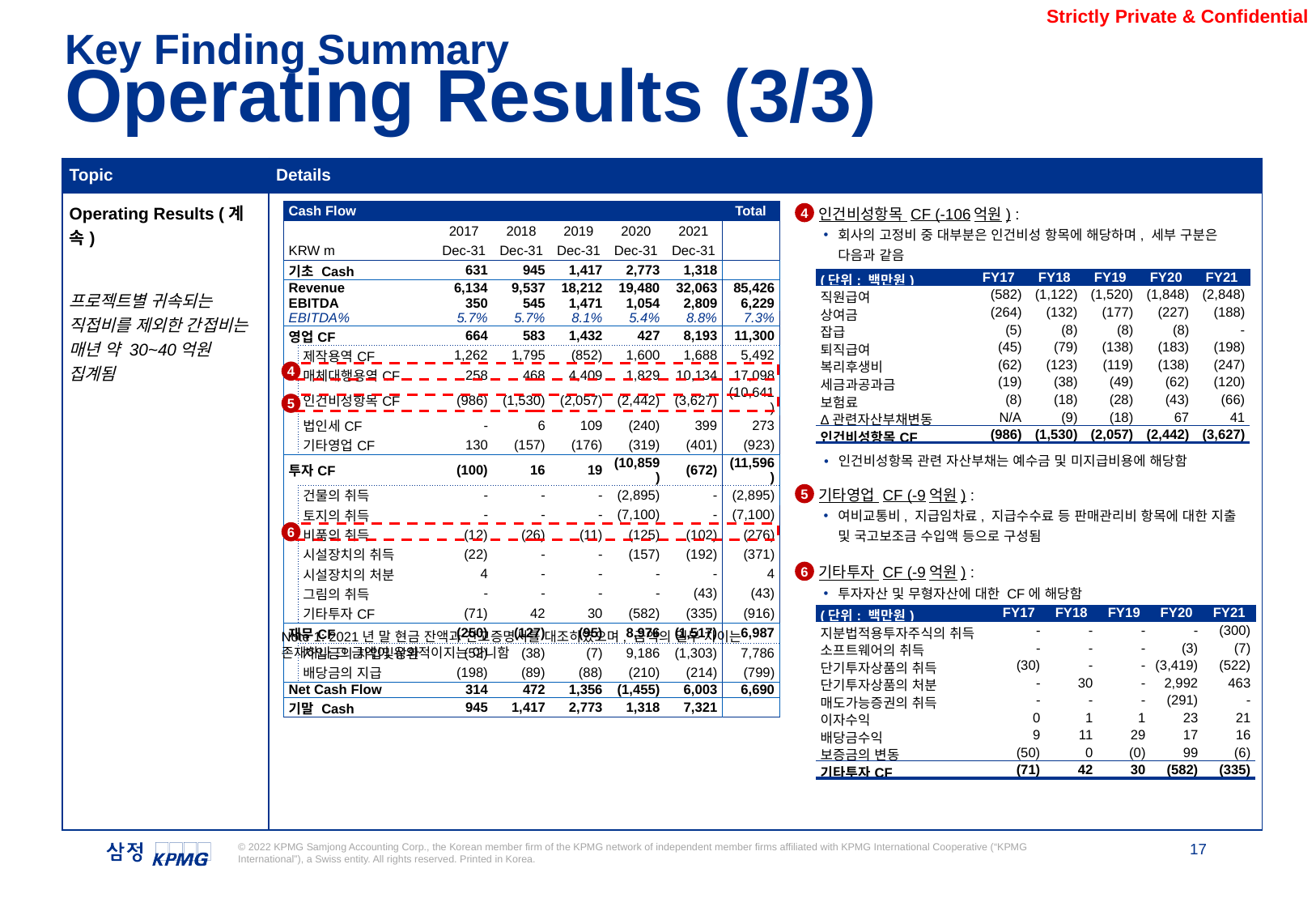

Key Finding Summary
Operating Results (3/3)
| Topic | Details |
| --- | --- |
| Operating Results (계속) 프로젝트별 귀속되는 직접비를 제외한 간접비는 매년 약 30~40억원 집계됨 |  |
| Cash Flow |  |  |  |  |  |  |  | Total |
| --- | --- | --- | --- | --- | --- | --- | --- | --- |
|  |  |  | 2017 | 2018 | 2019 | 2020 | 2021 |  |
| KRW m |  |  | Dec-31 | Dec-31 | Dec-31 | Dec-31 | Dec-31 |  |
| 기초 Cash |  |  | 631 | 945 | 1,417 | 2,773 | 1,318 |  |
| Revenue |  |  | 6,134 | 9,537 | 18,212 | 19,480 | 32,063 | 85,426 |
| EBITDA |  |  | 350 | 545 | 1,471 | 1,054 | 2,809 | 6,229 |
| EBITDA% |  |  | 5.7% | 5.7% | 8.1% | 5.4% | 8.8% | 7.3% |
| 영업CF |  |  | 664 | 583 | 1,432 | 427 | 8,193 | 11,300 |
|  | 제작용역CF |  | 1,262 | 1,795 | (852) | 1,600 | 1,688 | 5,492 |
|  | 매체대행용역CF |  | 258 | 468 | 4,409 | 1,829 | 10,134 | 17,098 |
|  | 인건비성항목CF |  | (986) | (1,530) | (2,057) | (2,442) | (3,627) | (10,641) |
|  | 법인세CF |  | - | 6 | 109 | (240) | 399 | 273 |
|  | 기타영업CF |  | 130 | (157) | (176) | (319) | (401) | (923) |
| 투자CF |  |  | (100) | 16 | 19 | (10,859) | (672) | (11,596) |
|  | 건물의 취득 |  | - | - | - | (2,895) | - | (2,895) |
|  | 토지의 취득 |  | - | - | - | (7,100) | - | (7,100) |
|  | 비품의 취득 |  | (12) | (26) | (11) | (125) | (102) | (276) |
|  | 시설장치의 취득 |  | (22) | - | - | (157) | (192) | (371) |
|  | 시설장치의 처분 |  | 4 | - | - | - | - | 4 |
|  | 그림의 취득 |  | - | - | - | - | (43) | (43) |
|  | 기타투자CF |  | (71) | 42 | 30 | (582) | (335) | (916) |
| 재무CF |  |  | (250) | (127) | (95) | 8,976 | (1,517) | 6,987 |
|  | 차입금의 차입및상환 |  | (52) | (38) | (7) | 9,186 | (1,303) | 7,786 |
|  | 배당금의 지급 |  | (198) | (89) | (88) | (210) | (214) | (799) |
| Net Cash Flow |  |  | 314 | 472 | 1,356 | (1,455) | 6,003 | 6,690 |
| 기말 Cash |  |  | 945 | 1,417 | 2,773 | 1,318 | 7,321 |  |
인건비성항목 CF (-106억원) :
회사의 고정비 중 대부분은 인건비성 항목에 해당하며, 세부 구분은 다음과 같음
4
| (단위: 백만원) | FY17 | FY18 | FY19 | FY20 | FY21 |
| --- | --- | --- | --- | --- | --- |
| 직원급여 | (582) | (1,122) | (1,520) | (1,848) | (2,848) |
| 상여금 | (264) | (132) | (177) | (227) | (188) |
| 잡급 | (5) | (8) | (8) | (8) | - |
| 퇴직급여 | (45) | (79) | (138) | (183) | (198) |
| 복리후생비 | (62) | (123) | (119) | (138) | (247) |
| 세금과공과금 | (19) | (38) | (49) | (62) | (120) |
| 보험료 | (8) | (18) | (28) | (43) | (66) |
| Δ관련자산부채변동 | N/A | (9) | (18) | 67 | 41 |
| 인건비성항목CF | (986) | (1,530) | (2,057) | (2,442) | (3,627) |
4

5

인건비성항목 관련 자산부채는 예수금 및 미지급비용에 해당함
기타영업 CF (-9억원) :
여비교통비, 지급임차료, 지급수수료 등 판매관리비 항목에 대한 지출 및 국고보조금 수입액 등으로 구성됨
5
6

기타투자 CF (-9억원) :
투자자산 및 무형자산에 대한 CF에 해당함
6
| (단위: 백만원) | FY17 | FY18 | FY19 | FY20 | FY21 |
| --- | --- | --- | --- | --- | --- |
| 지분법적용투자주식의 취득 | - | - | - | - | (300) |
| 소프트웨어의 취득 | - | - | - | (3) | (7) |
| 단기투자상품의 취득 | (30) | - | - | (3,419) | (522) |
| 단기투자상품의 처분 | - | 30 | - | 2,992 | 463 |
| 매도가능증권의 취득 | - | - | - | (291) | - |
| 이자수익 | 0 | 1 | 1 | 23 | 21 |
| 배당금수익 | 9 | 11 | 29 | 17 | 16 |
| 보증금의 변동 | (50) | 0 | (0) | 99 | (6) |
| 기타투자CF | (71) | 42 | 30 | (582) | (335) |
Note 1: 2021년 말 현금 잔액과 잔고증명서를 대조하였으며, 금액의 일부 차이는 존재하나 그 금액이 유의적이지는 아니함